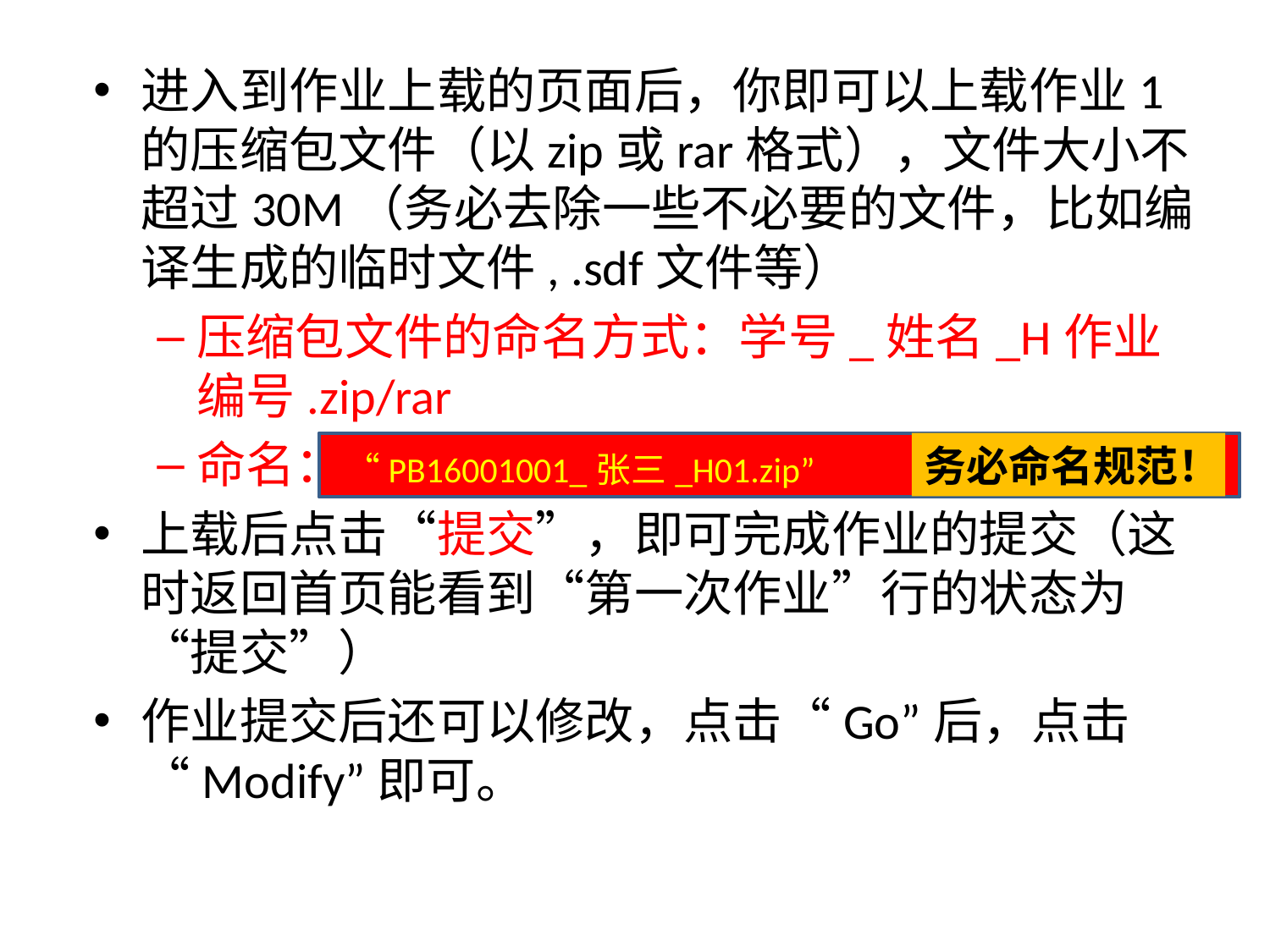

进入到作业上载的页面后，你即可以上载作业1的压缩包文件（以zip或rar格式），文件大小不超过30M（务必去除一些不必要的文件，比如编译生成的临时文件, .sdf文件等）
压缩包文件的命名方式：学号_姓名_H作业编号.zip/rar
命名：“PB16001001_张三_H01.zip”
上载后点击“提交”，即可完成作业的提交（这时返回首页能看到“第一次作业”行的状态为“提交”）
作业提交后还可以修改，点击“Go”后，点击“Modify”即可。

务必命名规范！